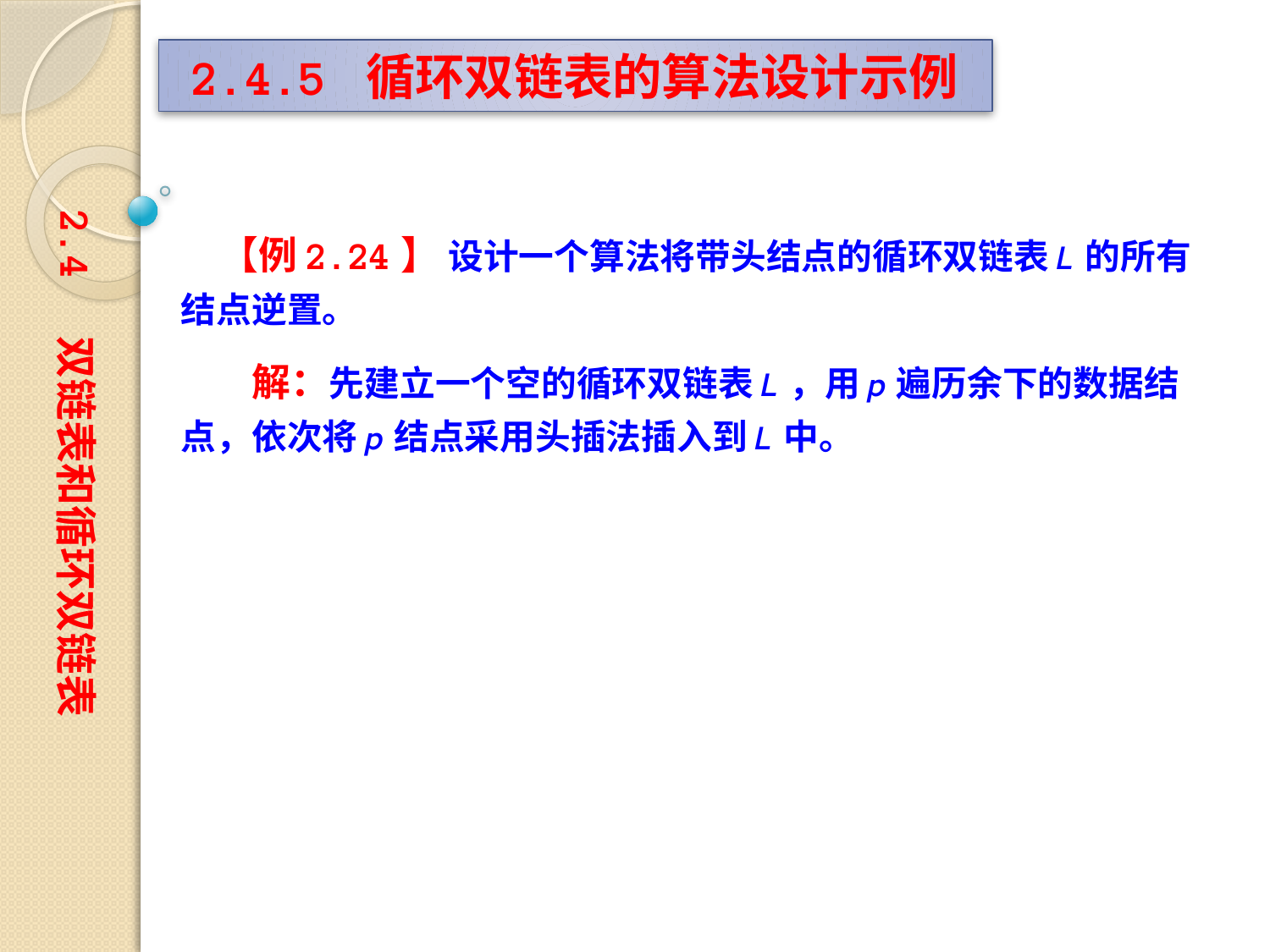

2.4.5 循环双链表的算法设计示例
2.4  双链表和循环双链表
　【例2.24】 设计一个算法将带头结点的循环双链表L的所有结点逆置。
　　解：先建立一个空的循环双链表L，用p遍历余下的数据结点，依次将p结点采用头插法插入到L中。